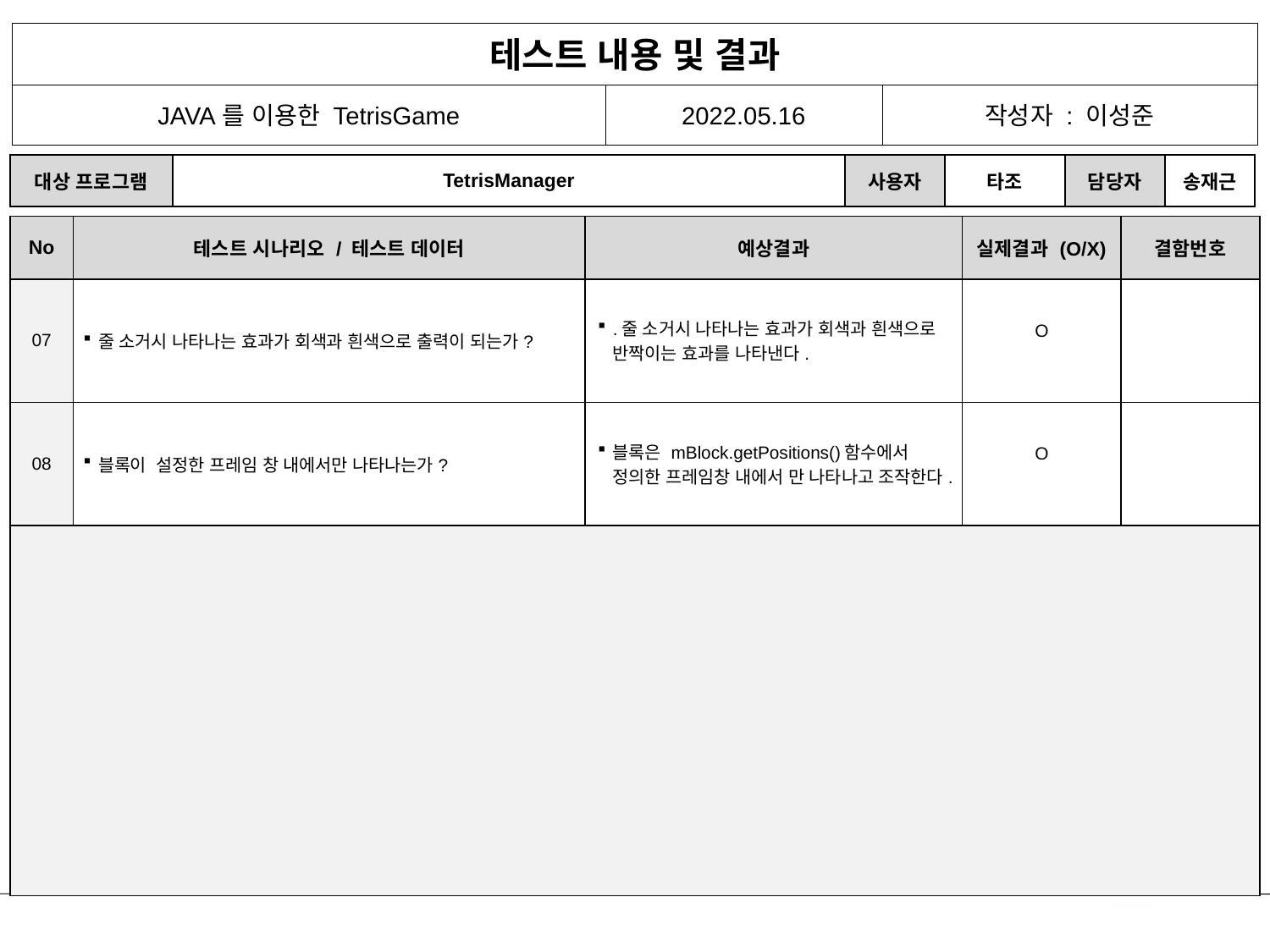

테스트 내용 및 결과
JAVA를 이용한 TetrisGame
2022.05.16
작성자 : 이성준
| 대상 프로그램 | TetrisManager | 사용자 | 타조 | 담당자 | 송재근 |
| --- | --- | --- | --- | --- | --- |
| No | 테스트 시나리오 / 테스트 데이터 | 예상결과 | 실제결과 (O/X) | 결함번호 |
| --- | --- | --- | --- | --- |
| 07 | 줄 소거시 나타나는 효과가 회색과 흰색으로 출력이 되는가? | .줄 소거시 나타나는 효과가 회색과 흰색으로 반짝이는 효과를 나타낸다. | O |  |
| 08 | 블록이 설정한 프레임 창 내에서만 나타나는가? | 블록은 mBlock.getPositions()함수에서 정의한 프레임창 내에서 만 나타나고 조작한다. | O |  |
|  |  |  |  |  |